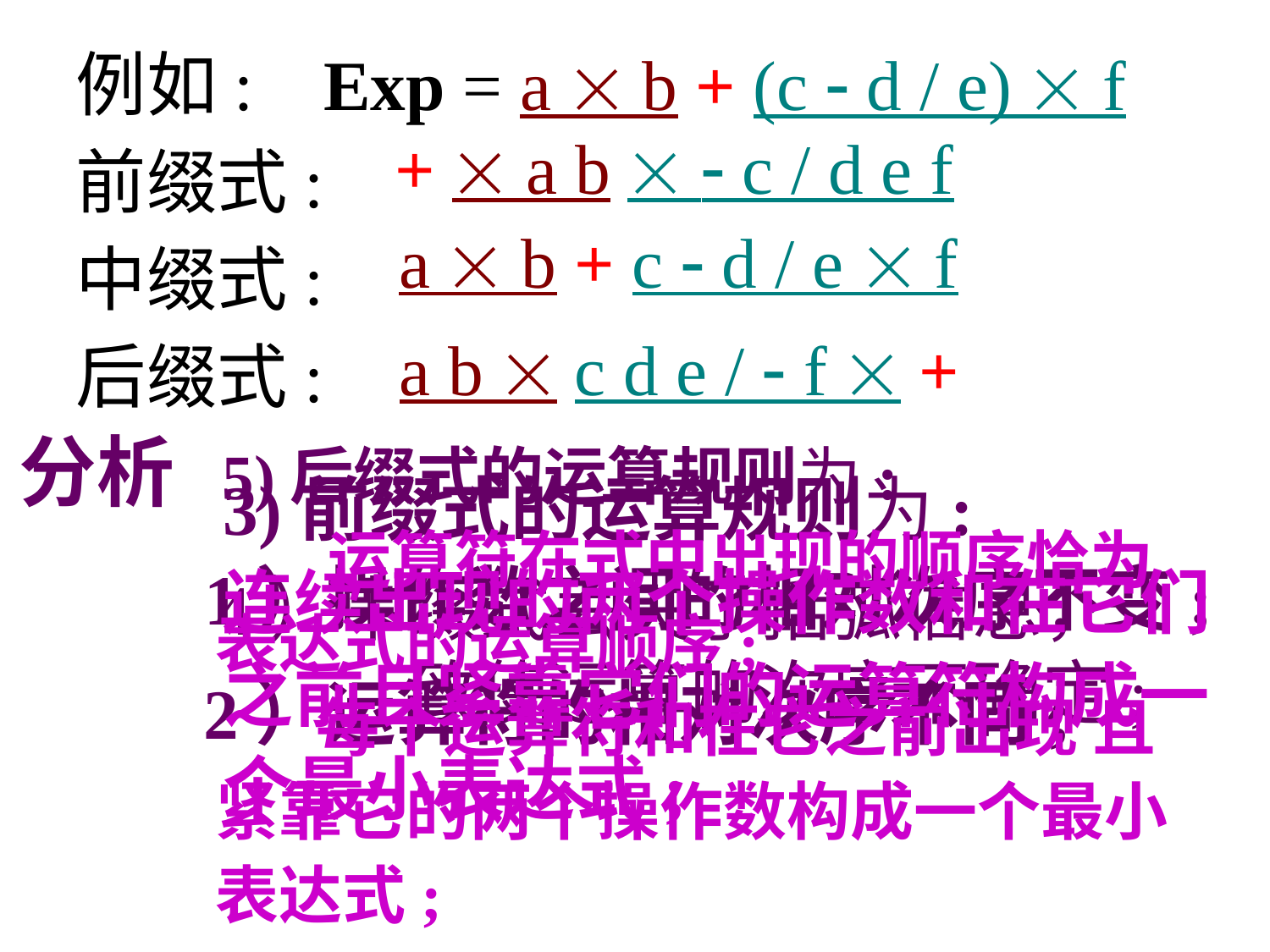

例如:    Exp = a × b + (c − d / e) × f
前缀式:
中缀式:
后缀式:
+ × a b × − c / d e f
a × b + c − d / e × f
a b × c d e / − f × +
分析
     5)后缀式的运算规则为:
            运算符在式中出现的顺序恰为
    表达式的运算顺序;
           每个运算符和在它之前出现 且
    紧靠它的两个操作数构成一个最小
    表达式;
3)前缀式的运算规则为:
连续出现的两个操作数和在它们
之前且紧靠它们的运算符构成一
个最小表达式;
1）操作数之间的相对次序不变;
4）中缀式丢失了括弧信息，
           致使运算的次序不确定;
2）运算符的相对次序不同;